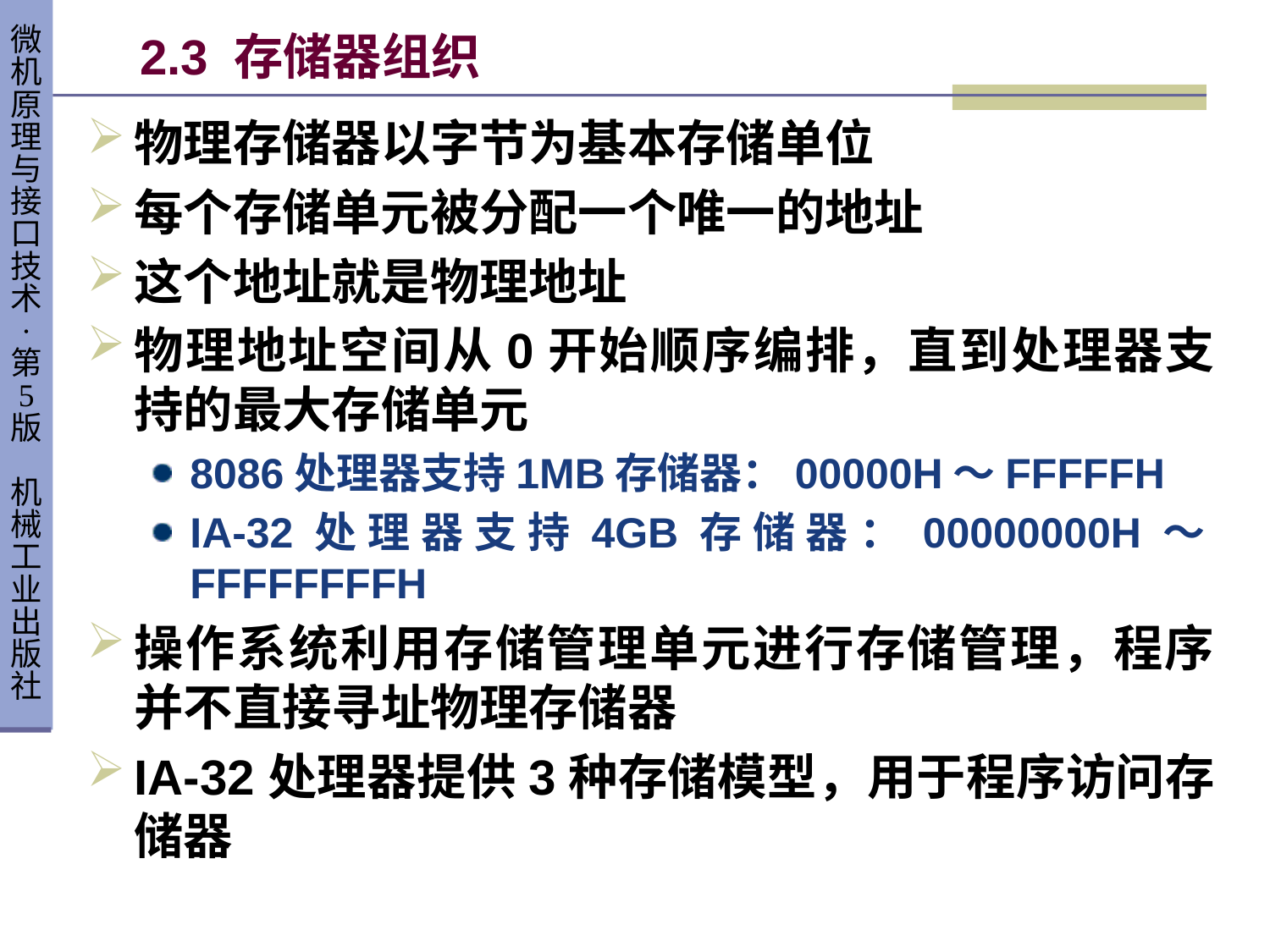

# 2.3 存储器组织
物理存储器以字节为基本存储单位
每个存储单元被分配一个唯一的地址
这个地址就是物理地址
物理地址空间从0开始顺序编排，直到处理器支持的最大存储单元
8086处理器支持1MB存储器：00000H～FFFFFH
IA-32处理器支持4GB存储器：00000000H～FFFFFFFFH
操作系统利用存储管理单元进行存储管理，程序并不直接寻址物理存储器
IA-32处理器提供3种存储模型，用于程序访问存储器